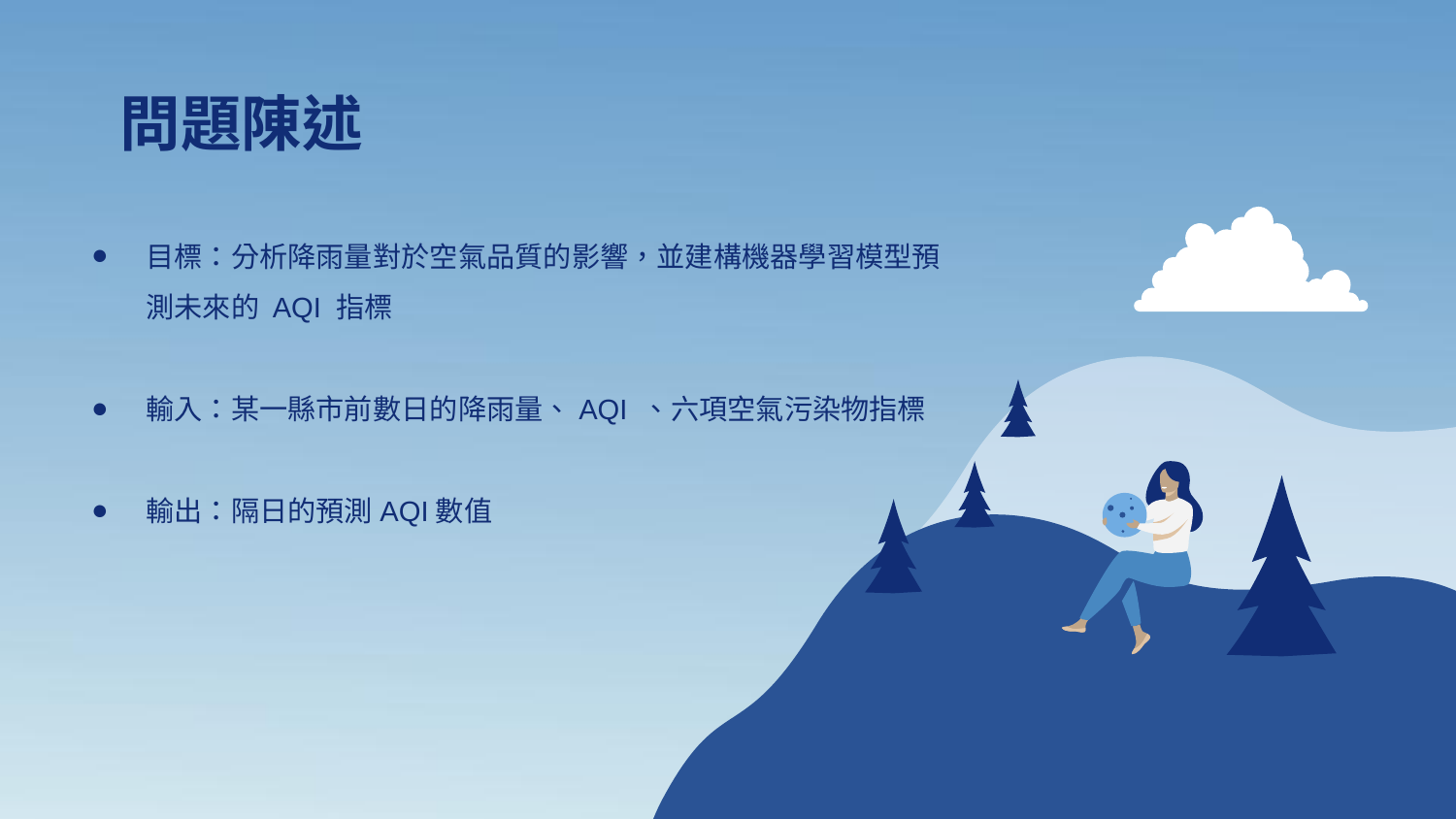

# 問題陳述

目標：分析降雨量對於空氣品質的影響，並建構機器學習模型預測未來的 AQI 指標

輸入：某一縣市前數日的降雨量、AQI 、六項空氣污染物指標

輸出：隔日的預測AQI數值